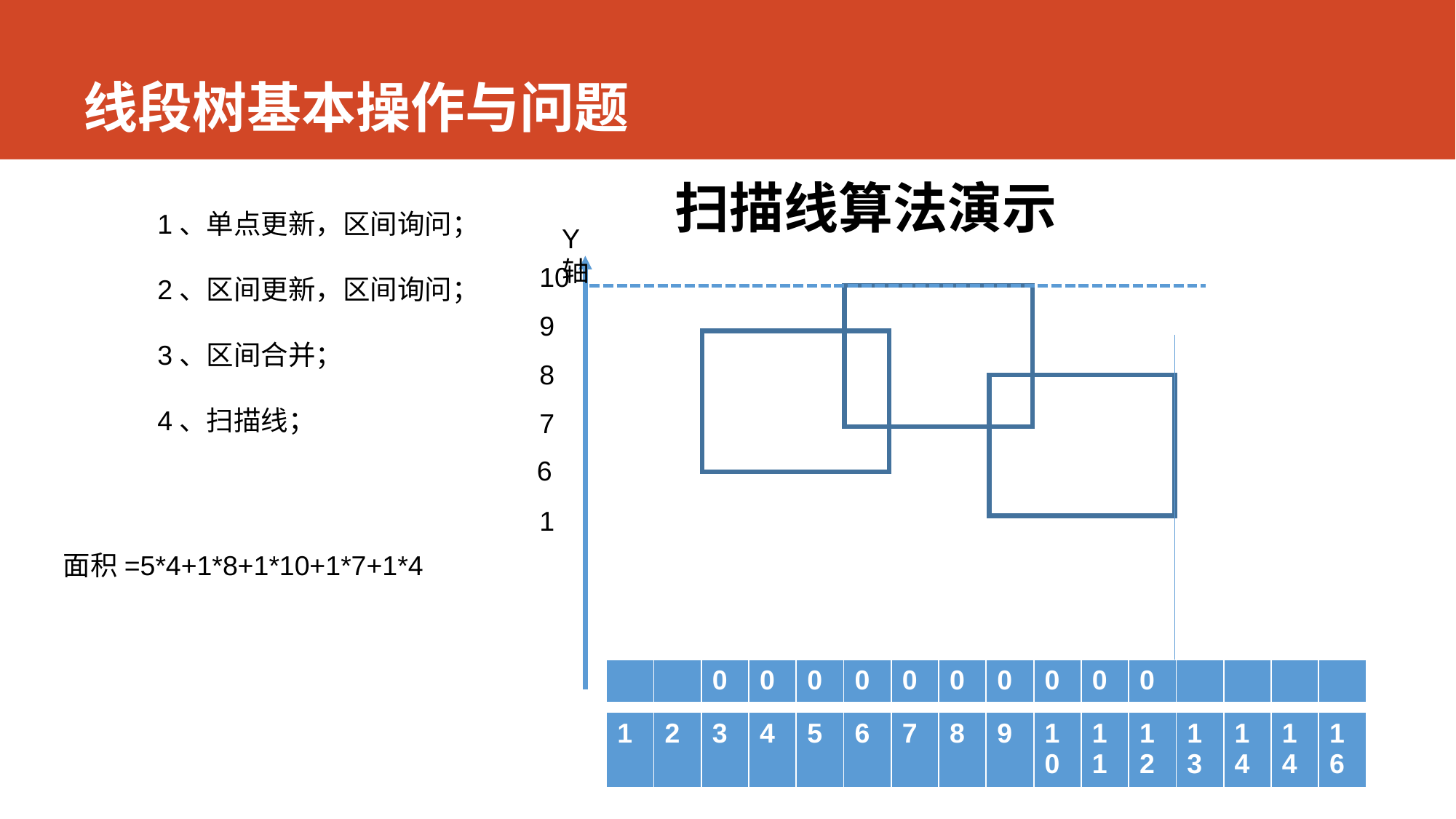

# 线段树基本操作与问题
扫描线算法演示
1、单点更新，区间询问；
Y轴
10
2、区间更新，区间询问；

9

3、区间合并；
8

4、扫描线；
7
6
1
面积=5*4+1*8+1*10+1*7+1*4
|  |  | 0 | 0 | 0 | 0 | 0 | 0 | 0 | 0 | 0 | 0 |  |  |  |  |
| --- | --- | --- | --- | --- | --- | --- | --- | --- | --- | --- | --- | --- | --- | --- | --- |
| 1 | 2 | 3 | 4 | 5 | 6 | 7 | 8 | 9 | 10 | 11 | 12 | 13 | 14 | 14 | 16 |
| --- | --- | --- | --- | --- | --- | --- | --- | --- | --- | --- | --- | --- | --- | --- | --- |